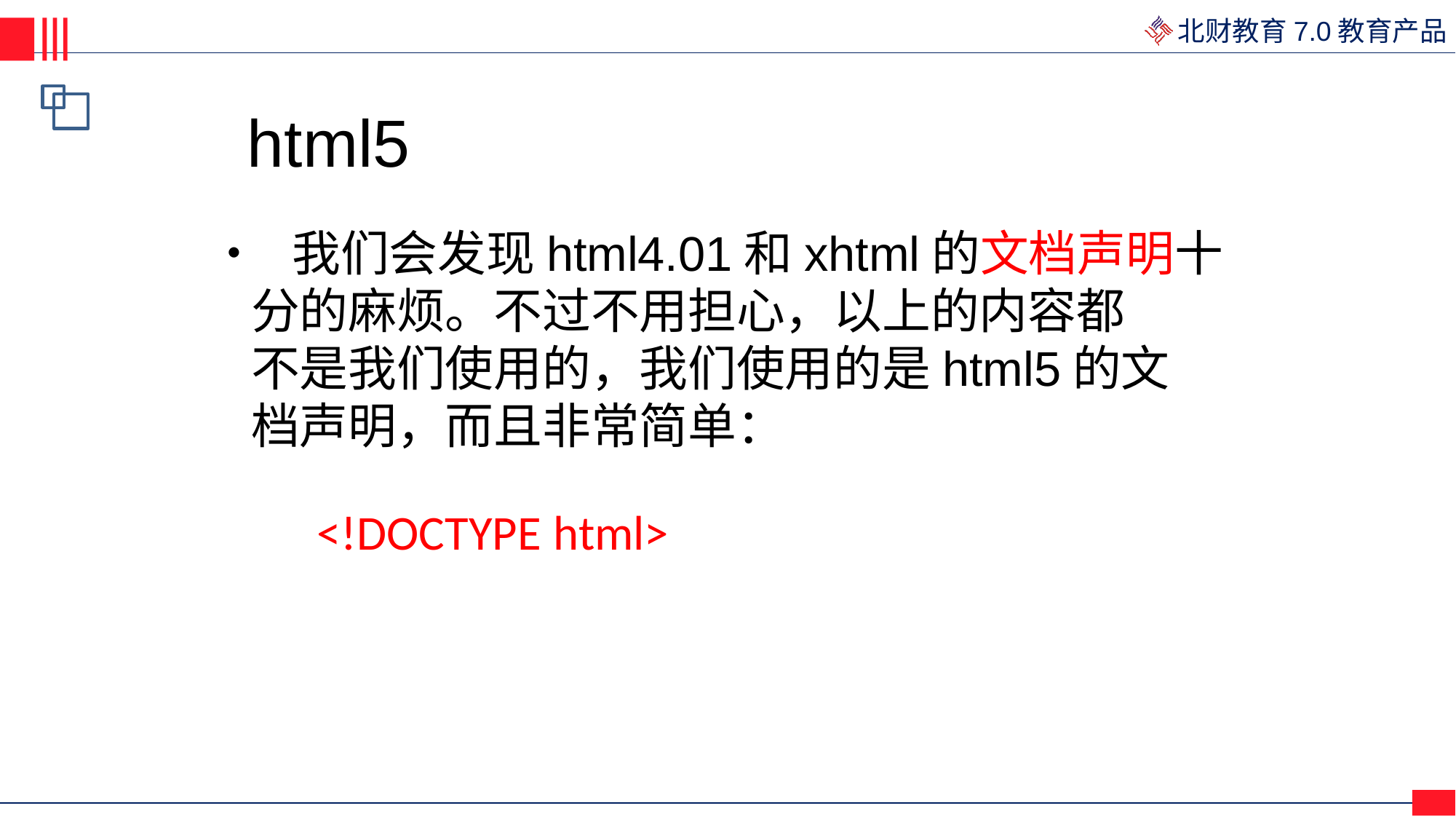

html5
•  我们会发现html4.01和xhtml的文档声明十
	分的麻烦。不过不用担心，以上的内容都
	不是我们使用的，我们使用的是html5的文
	档声明，而且非常简单：
<!DOCTYPE html>